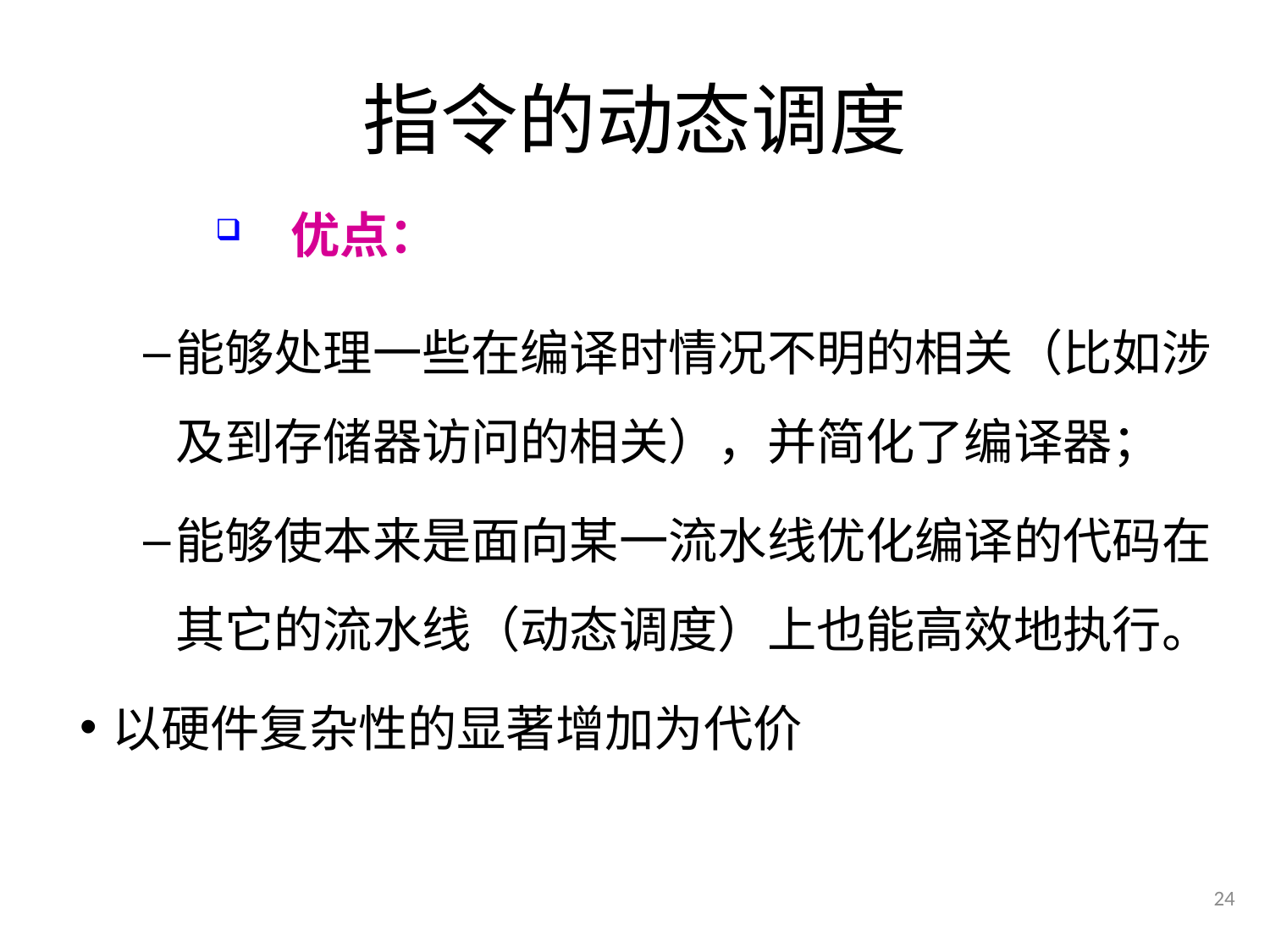

# 指令的动态调度

   优点：
能够处理一些在编译时情况不明的相关（比如涉及到存储器访问的相关），并简化了编译器；
能够使本来是面向某一流水线优化编译的代码在其它的流水线（动态调度）上也能高效地执行。
以硬件复杂性的显著增加为代价
24